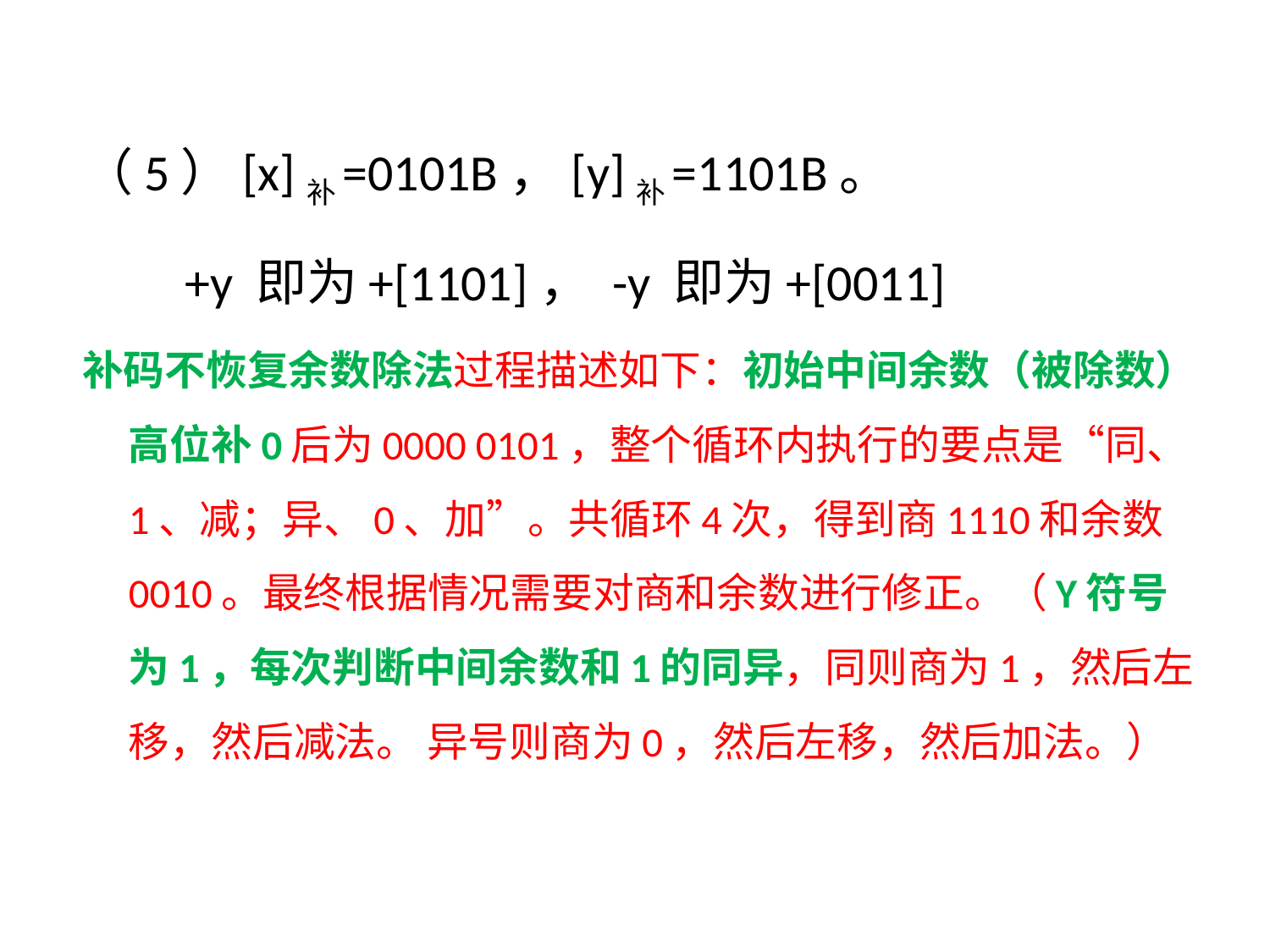

（5）[x]补=0101B，[y]补=1101B。
         +y 即为+[1101]， -y 即为+[0011]
补码不恢复余数除法过程描述如下：初始中间余数（被除数）高位补0后为0000 0101，整个循环内执行的要点是“同、1、减；异、0、加”。共循环4次，得到商1110和余数0010。最终根据情况需要对商和余数进行修正。（Y符号为1，每次判断中间余数和1的同异，同则商为1，然后左移，然后减法。 异号则商为0，然后左移，然后加法。）